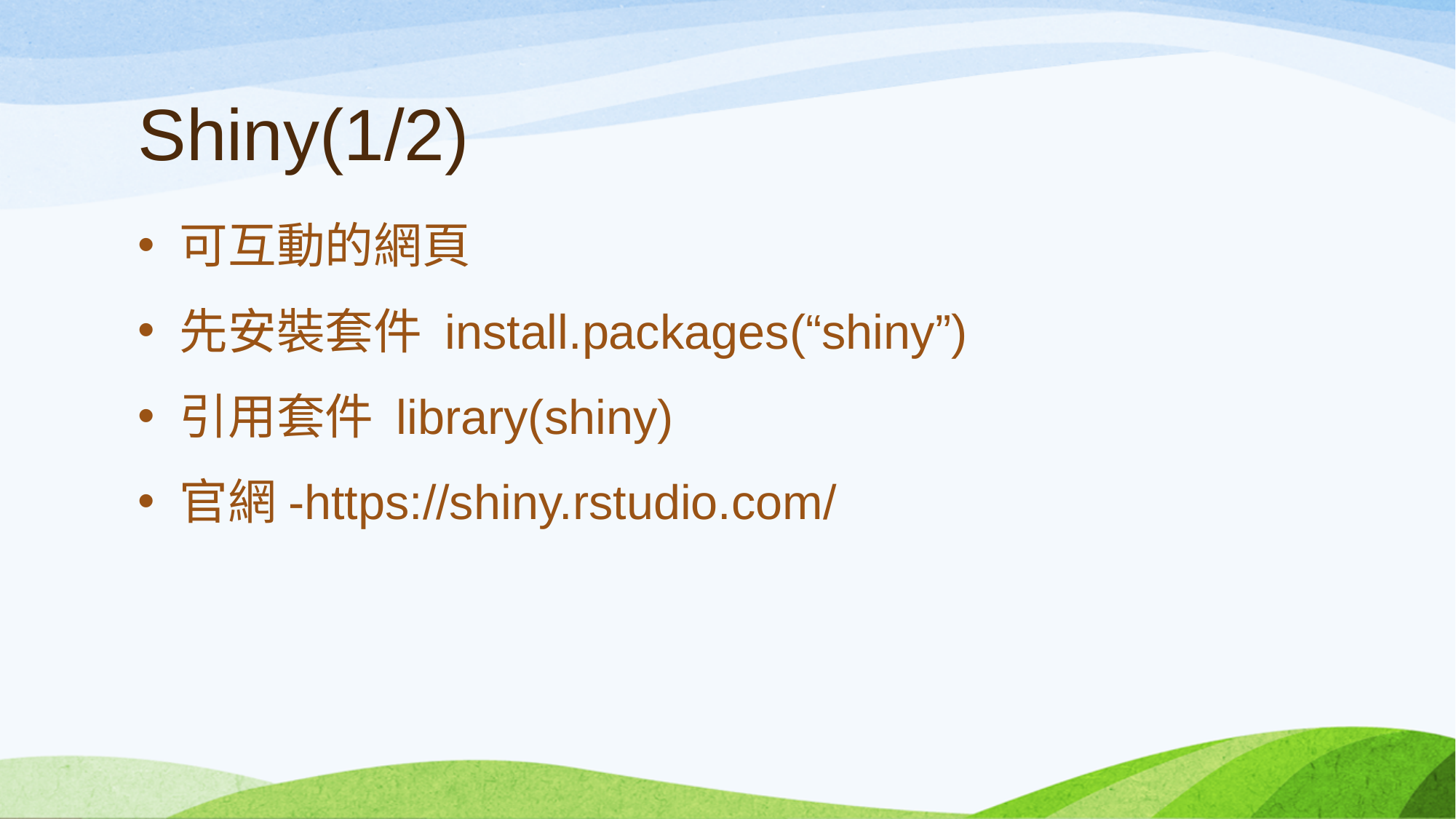

# Shiny(1/2)
可互動的網頁
先安裝套件 install.packages(“shiny”)
引用套件 library(shiny)
官網-https://shiny.rstudio.com/